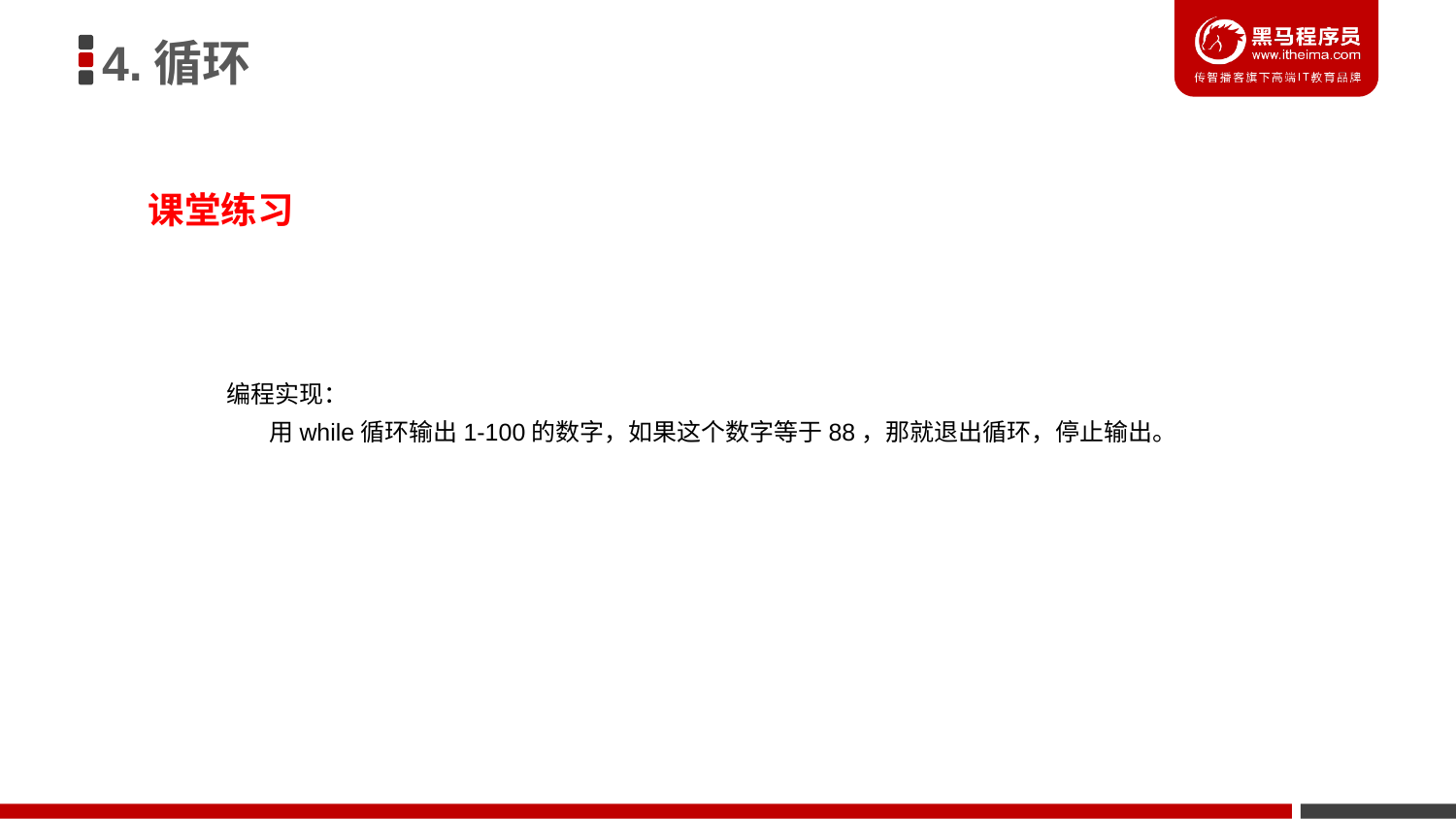

4.循环
课堂练习
编程实现：
       用while循环输出1-100的数字，如果这个数字等于88，那就退出循环，停止输出。